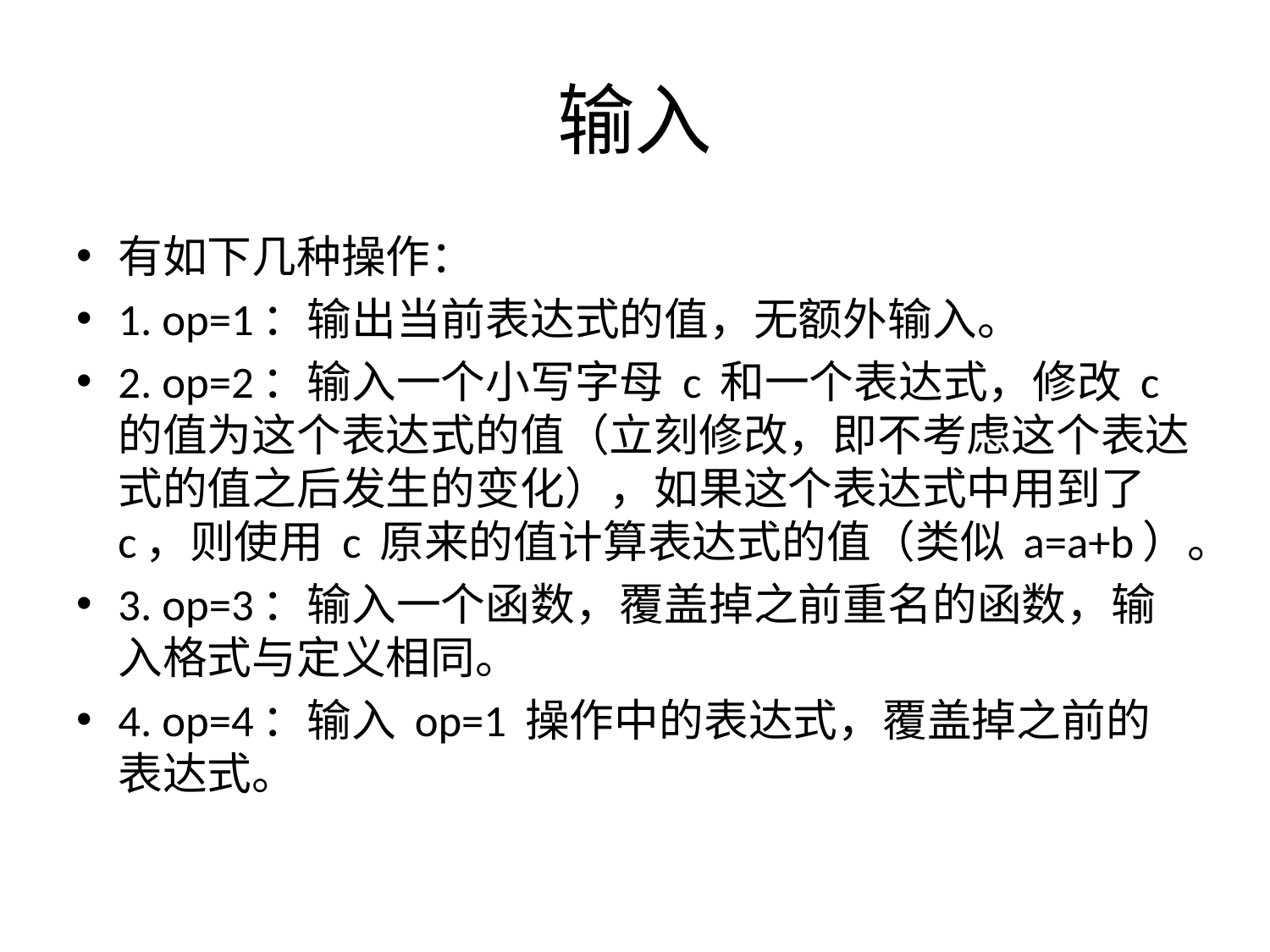

# 输入
有如下几种操作：
1. op=1：输出当前表达式的值，无额外输入。
2. op=2：输入一个小写字母 c 和一个表达式，修改 c 的值为这个表达式的值（立刻修改，即不考虑这个表达式的值之后发生的变化），如果这个表达式中用到了 c，则使用 c 原来的值计算表达式的值（类似 a=a+b）。
3. op=3：输入一个函数，覆盖掉之前重名的函数，输入格式与定义相同。
4. op=4：输入 op=1 操作中的表达式，覆盖掉之前的表达式。